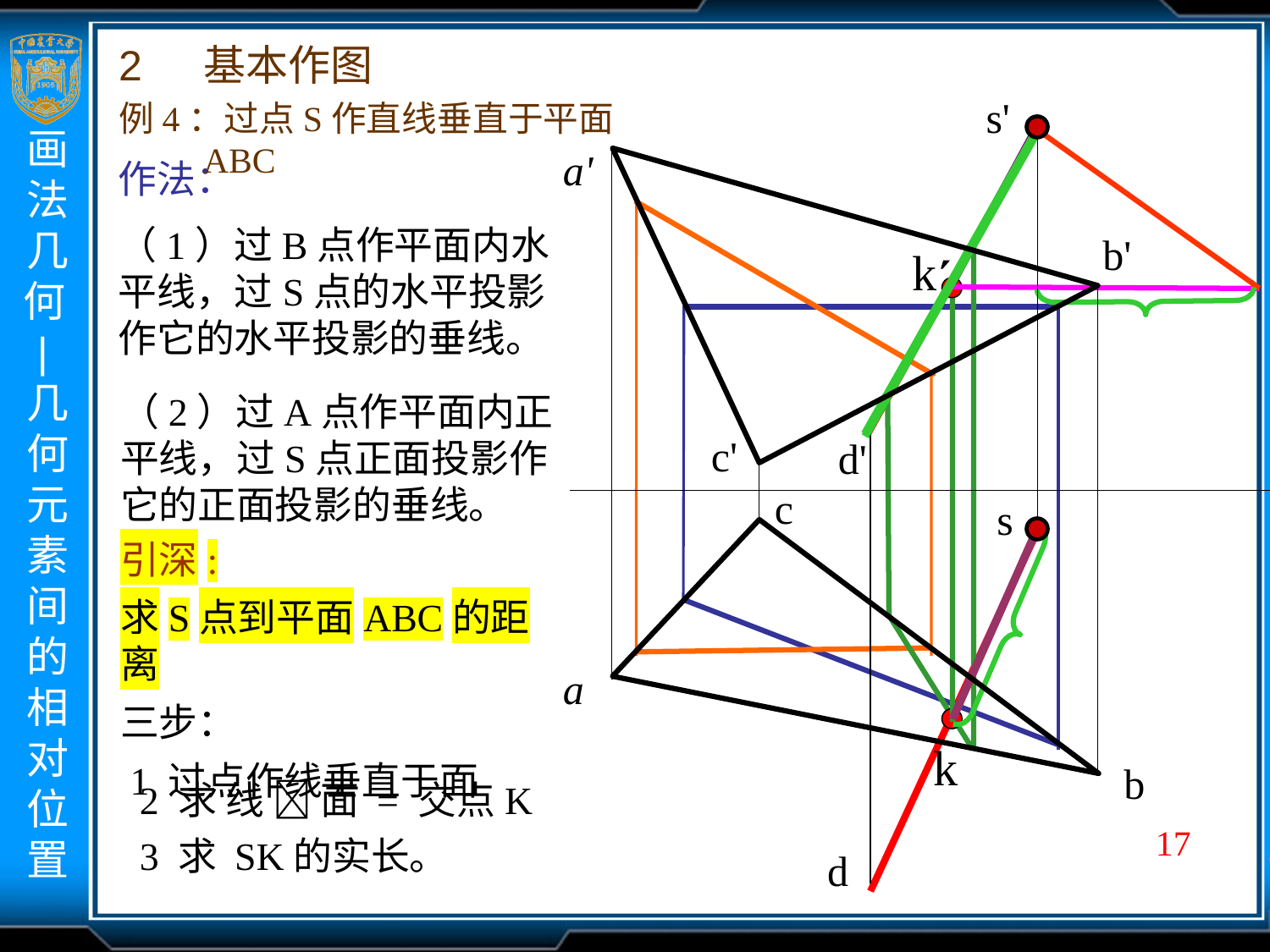

基本作图
例4：过点S作直线垂直于平面ABC
s'

a'
作法：
（1）过B点作平面内水平线，过S点的水平投影作它的水平投影的垂线。

b'
k′

（2）过A点作平面内正平线，过S点正面投影作它的正面投影的垂线。

c'
d'

c
s

引深:
求S点到平面ABC的距离
三步：
 1 过点作线垂直于面

a

k
b
2 求 线 ∩ 面 = 交点K
17
3 求 SK的实长。
d